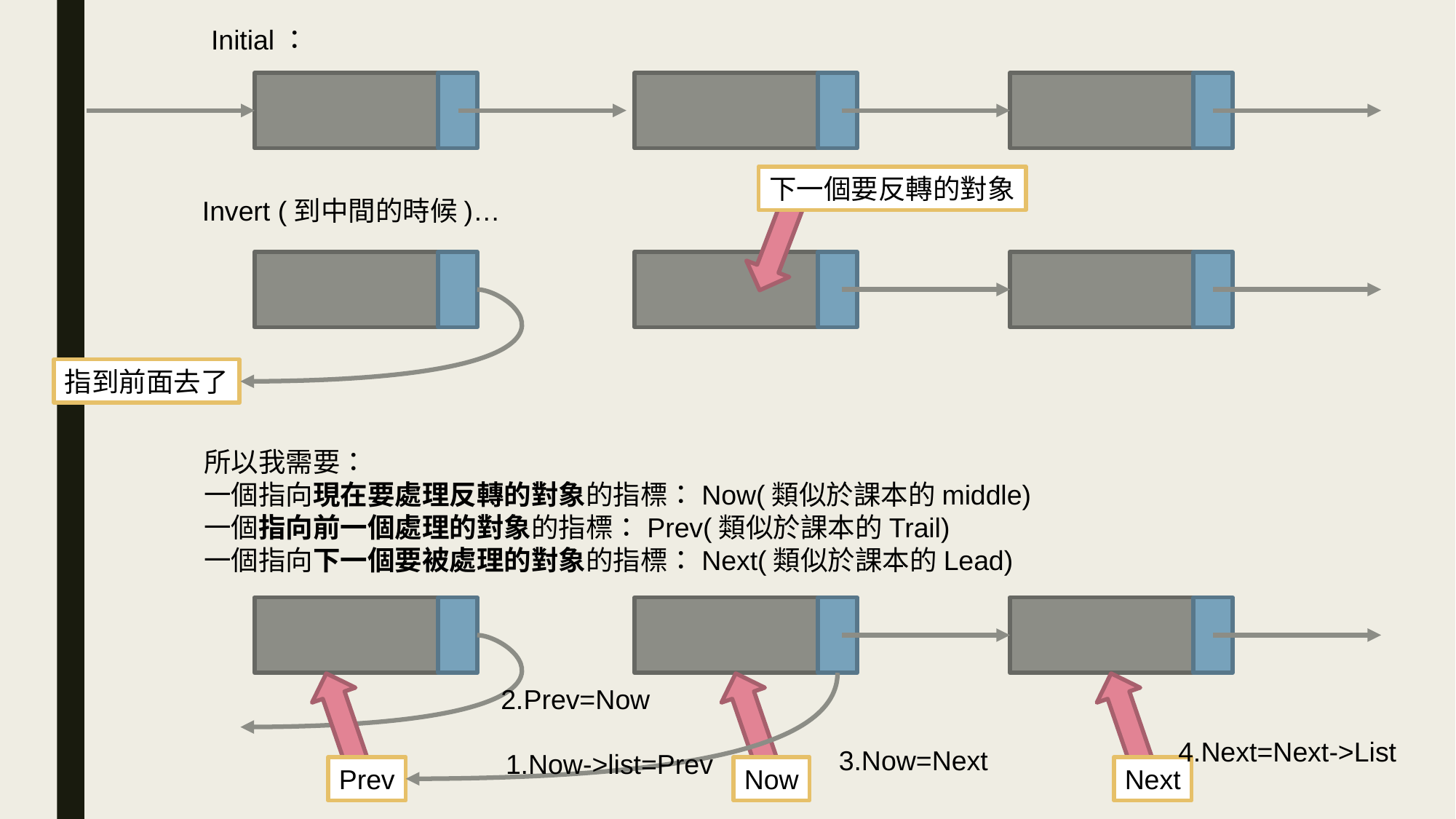

Initial：

下一個要反轉的對象
Invert (到中間的時候)…

指到前面去了
所以我需要：
一個指向現在要處理反轉的對象的指標：Now(類似於課本的middle)
一個指向前一個處理的對象的指標：Prev(類似於課本的Trail)
一個指向下一個要被處理的對象的指標：Next(類似於課本的Lead)

Next

Now

Prev
1.Now->list=Prev
2.Prev=Now
4.Next=Next->List
3.Now=Next